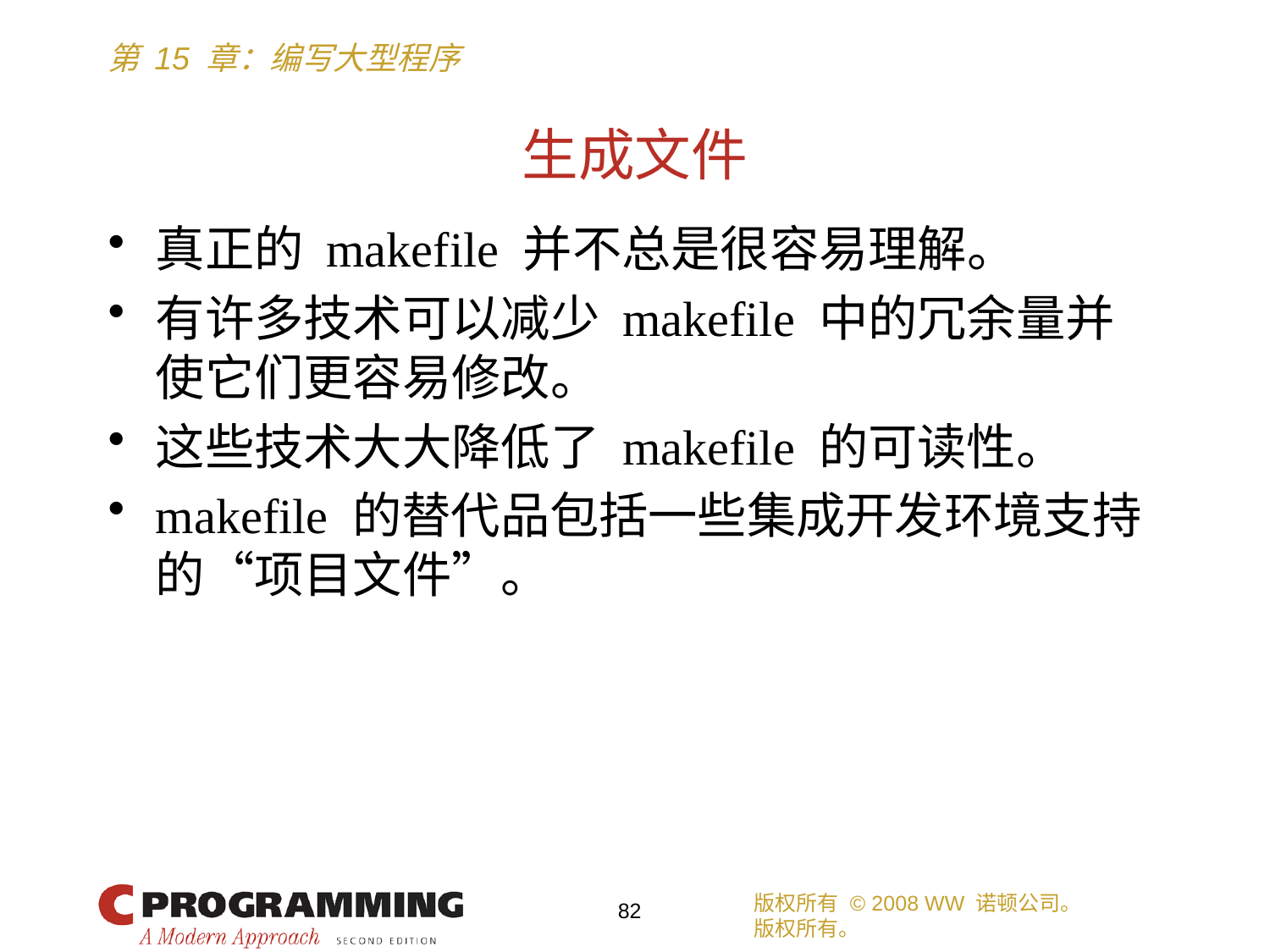

# 生成文件
真正的 makefile 并不总是很容易理解。
有许多技术可以减少 makefile 中的冗余量并使它们更容易修改。
这些技术大大降低了 makefile 的可读性。
makefile 的替代品包括一些集成开发环境支持的“项目文件”。
版权所有 © 2008 WW 诺顿公司。
版权所有。
82